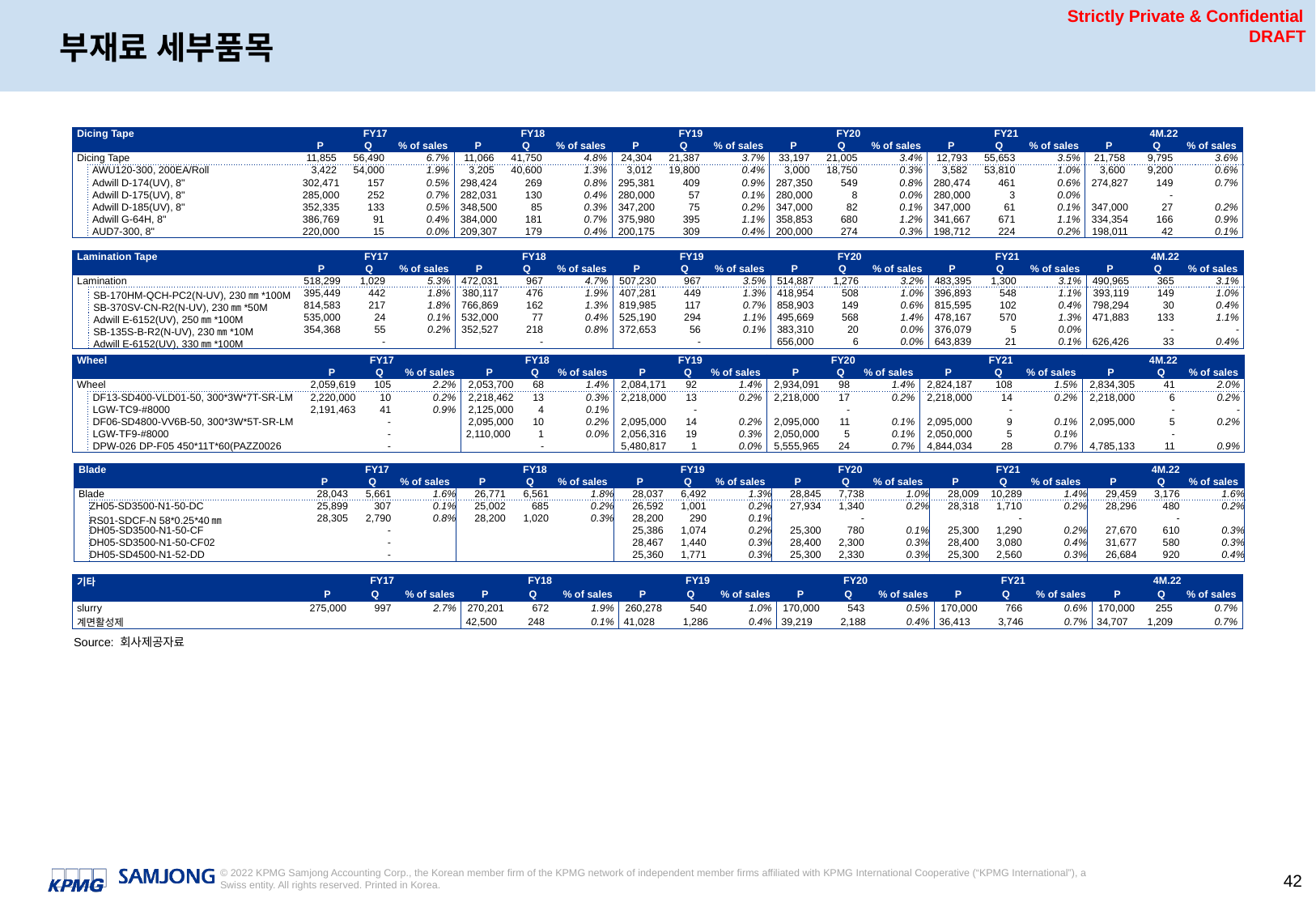

# 부재료 세부품목
| Dicing Tape |  | FY17 |  |  | FY18 |  |  | FY19 |  |  | FY20 |  |  | FY21 |  |  | 4M.22 |  |  |
| --- | --- | --- | --- | --- | --- | --- | --- | --- | --- | --- | --- | --- | --- | --- | --- | --- | --- | --- | --- |
|  |  | P | Q | % of sales | P | Q | % of sales | P | Q | % of sales | P | Q | % of sales | P | Q | % of sales | P | Q | % of sales |
| Dicing Tape |  | 11,855 | 56,490 | 6.7% | 11,066 | 41,750 | 4.8% | 24,304 | 21,387 | 3.7% | 33,197 | 21,005 | 3.4% | 12,793 | 55,653 | 3.5% | 21,758 | 9,795 | 3.6% |
|  | AWU120-300, 200EA/Roll | 3,422 | 54,000 | 1.9% | 3,205 | 40,600 | 1.3% | 3,012 | 19,800 | 0.4% | 3,000 | 18,750 | 0.3% | 3,582 | 53,810 | 1.0% | 3,600 | 9,200 | 0.6% |
|  | Adwill D-174(UV), 8" | 302,471 | 157 | 0.5% | 298,424 | 269 | 0.8% | 295,381 | 409 | 0.9% | 287,350 | 549 | 0.8% | 280,474 | 461 | 0.6% | 274,827 | 149 | 0.7% |
|  | Adwill D-175(UV), 8" | 285,000 | 252 | 0.7% | 282,031 | 130 | 0.4% | 280,000 | 57 | 0.1% | 280,000 | 8 | 0.0% | 280,000 | 3 | 0.0% |  | - |  |
|  | Adwill D-185(UV), 8" | 352,335 | 133 | 0.5% | 348,500 | 85 | 0.3% | 347,200 | 75 | 0.2% | 347,000 | 82 | 0.1% | 347,000 | 61 | 0.1% | 347,000 | 27 | 0.2% |
|  | Adwill G-64H, 8" | 386,769 | 91 | 0.4% | 384,000 | 181 | 0.7% | 375,980 | 395 | 1.1% | 358,853 | 680 | 1.2% | 341,667 | 671 | 1.1% | 334,354 | 166 | 0.9% |
|  | AUD7-300, 8" | 220,000 | 15 | 0.0% | 209,307 | 179 | 0.4% | 200,175 | 309 | 0.4% | 200,000 | 274 | 0.3% | 198,712 | 224 | 0.2% | 198,011 | 42 | 0.1% |
| Lamination Tape |  | FY17 |  |  | FY18 |  |  | FY19 |  |  | FY20 |  |  | FY21 |  |  | 4M.22 |  |  |
| --- | --- | --- | --- | --- | --- | --- | --- | --- | --- | --- | --- | --- | --- | --- | --- | --- | --- | --- | --- |
|  |  | P | Q | % of sales | P | Q | % of sales | P | Q | % of sales | P | Q | % of sales | P | Q | % of sales | P | Q | % of sales |
| Lamination |  | 518,299 | 1,029 | 5.3% | 472,031 | 967 | 4.7% | 507,230 | 967 | 3.5% | 514,887 | 1,276 | 3.2% | 483,395 | 1,300 | 3.1% | 490,965 | 365 | 3.1% |
|  | SB-170HM-QCH-PC2(N-UV), 230㎜\*100M | 395,449 | 442 | 1.8% | 380,117 | 476 | 1.9% | 407,281 | 449 | 1.3% | 418,954 | 508 | 1.0% | 396,893 | 548 | 1.1% | 393,119 | 149 | 1.0% |
|  | SB-370SV-CN-R2(N-UV), 230㎜\*50M | 814,583 | 217 | 1.8% | 766,869 | 162 | 1.3% | 819,985 | 117 | 0.7% | 858,903 | 149 | 0.6% | 815,595 | 102 | 0.4% | 798,294 | 30 | 0.4% |
|  | Adwill E-6152(UV), 250㎜\*100M | 535,000 | 24 | 0.1% | 532,000 | 77 | 0.4% | 525,190 | 294 | 1.1% | 495,669 | 568 | 1.4% | 478,167 | 570 | 1.3% | 471,883 | 133 | 1.1% |
|  | SB-135S-B-R2(N-UV), 230㎜\*10M | 354,368 | 55 | 0.2% | 352,527 | 218 | 0.8% | 372,653 | 56 | 0.1% | 383,310 | 20 | 0.0% | 376,079 | 5 | 0.0% |  | - | - |
|  | Adwill E-6152(UV), 330㎜\*100M |  | - |  |  | - |  |  | - |  | 656,000 | 6 | 0.0% | 643,839 | 21 | 0.1% | 626,426 | 33 | 0.4% |
| Wheel |  | FY17 |  |  | FY18 |  |  | FY19 |  |  | FY20 |  |  | FY21 |  |  | 4M.22 |  |  |
| --- | --- | --- | --- | --- | --- | --- | --- | --- | --- | --- | --- | --- | --- | --- | --- | --- | --- | --- | --- |
|  |  | P | Q | % of sales | P | Q | % of sales | P | Q | % of sales | P | Q | % of sales | P | Q | % of sales | P | Q | % of sales |
| Wheel |  | 2,059,619 | 105 | 2.2% | 2,053,700 | 68 | 1.4% | 2,084,171 | 92 | 1.4% | 2,934,091 | 98 | 1.4% | 2,824,187 | 108 | 1.5% | 2,834,305 | 41 | 2.0% |
|  | DF13-SD400-VLD01-50, 300\*3W\*7T-SR-LM | 2,220,000 | 10 | 0.2% | 2,218,462 | 13 | 0.3% | 2,218,000 | 13 | 0.2% | 2,218,000 | 17 | 0.2% | 2,218,000 | 14 | 0.2% | 2,218,000 | 6 | 0.2% |
|  | LGW-TC9-#8000 | 2,191,463 | 41 | 0.9% | 2,125,000 | 4 | 0.1% |  | - |  |  | - |  |  | - |  |  | - | - |
|  | DF06-SD4800-VV6B-50, 300\*3W\*5T-SR-LM |  | - |  | 2,095,000 | 10 | 0.2% | 2,095,000 | 14 | 0.2% | 2,095,000 | 11 | 0.1% | 2,095,000 | 9 | 0.1% | 2,095,000 | 5 | 0.2% |
|  | LGW-TF9-#8000 |  | - |  | 2,110,000 | 1 | 0.0% | 2,056,316 | 19 | 0.3% | 2,050,000 | 5 | 0.1% | 2,050,000 | 5 | 0.1% |  | - |  |
|  | DPW-026 DP-F05 450\*11T\*60(PAZZ0026 |  | - |  |  | - |  | 5,480,817 | 1 | 0.0% | 5,555,965 | 24 | 0.7% | 4,844,034 | 28 | 0.7% | 4,785,133 | 11 | 0.9% |
| Blade |  | FY17 |  |  | FY18 |  |  | FY19 |  |  | FY20 |  |  | FY21 |  |  | 4M.22 |  |  |
| --- | --- | --- | --- | --- | --- | --- | --- | --- | --- | --- | --- | --- | --- | --- | --- | --- | --- | --- | --- |
|  |  | P | Q | % of sales | P | Q | % of sales | P | Q | % of sales | P | Q | % of sales | P | Q | % of sales | P | Q | % of sales |
| Blade |  | 28,043 | 5,661 | 1.6% | 26,771 | 6,561 | 1.8% | 28,037 | 6,492 | 1.3% | 28,845 | 7,738 | 1.0% | 28,009 | 10,289 | 1.4% | 29,459 | 3,176 | 1.6% |
|  | ZH05-SD3500-N1-50-DC | 25,899 | 307 | 0.1% | 25,002 | 685 | 0.2% | 26,592 | 1,001 | 0.2% | 27,934 | 1,340 | 0.2% | 28,318 | 1,710 | 0.2% | 28,296 | 480 | 0.2% |
|  | RS01-SDCF-N 58\*0.25\*40㎜ | 28,305 | 2,790 | 0.8% | 28,200 | 1,020 | 0.3% | 28,200 | 290 | 0.1% |  | - |  |  | - |  |  | - |  |
|  | DH05-SD3500-N1-50-CF |  | - |  |  |  |  | 25,386 | 1,074 | 0.2% | 25,300 | 780 | 0.1% | 25,300 | 1,290 | 0.2% | 27,670 | 610 | 0.3% |
|  | DH05-SD3500-N1-50-CF02 |  | - |  |  |  |  | 28,467 | 1,440 | 0.3% | 28,400 | 2,300 | 0.3% | 28,400 | 3,080 | 0.4% | 31,677 | 580 | 0.3% |
|  | DH05-SD4500-N1-52-DD |  | - |  |  |  |  | 25,360 | 1,771 | 0.3% | 25,300 | 2,330 | 0.3% | 25,300 | 2,560 | 0.3% | 26,684 | 920 | 0.4% |
| 기타 |  | FY17 |  |  | FY18 |  |  | FY19 |  |  | FY20 |  |  | FY21 |  |  | 4M.22 |  |  |
| --- | --- | --- | --- | --- | --- | --- | --- | --- | --- | --- | --- | --- | --- | --- | --- | --- | --- | --- | --- |
|  |  | P | Q | % of sales | P | Q | % of sales | P | Q | % of sales | P | Q | % of sales | P | Q | % of sales | P | Q | % of sales |
| slurry |  | 275,000 | 997 | 2.7% | 270,201 | 672 | 1.9% | 260,278 | 540 | 1.0% | 170,000 | 543 | 0.5% | 170,000 | 766 | 0.6% | 170,000 | 255 | 0.7% |
| 계면활성제 |  |  |  |  | 42,500 | 248 | 0.1% | 41,028 | 1,286 | 0.4% | 39,219 | 2,188 | 0.4% | 36,413 | 3,746 | 0.7% | 34,707 | 1,209 | 0.7% |
Source: 회사제공자료